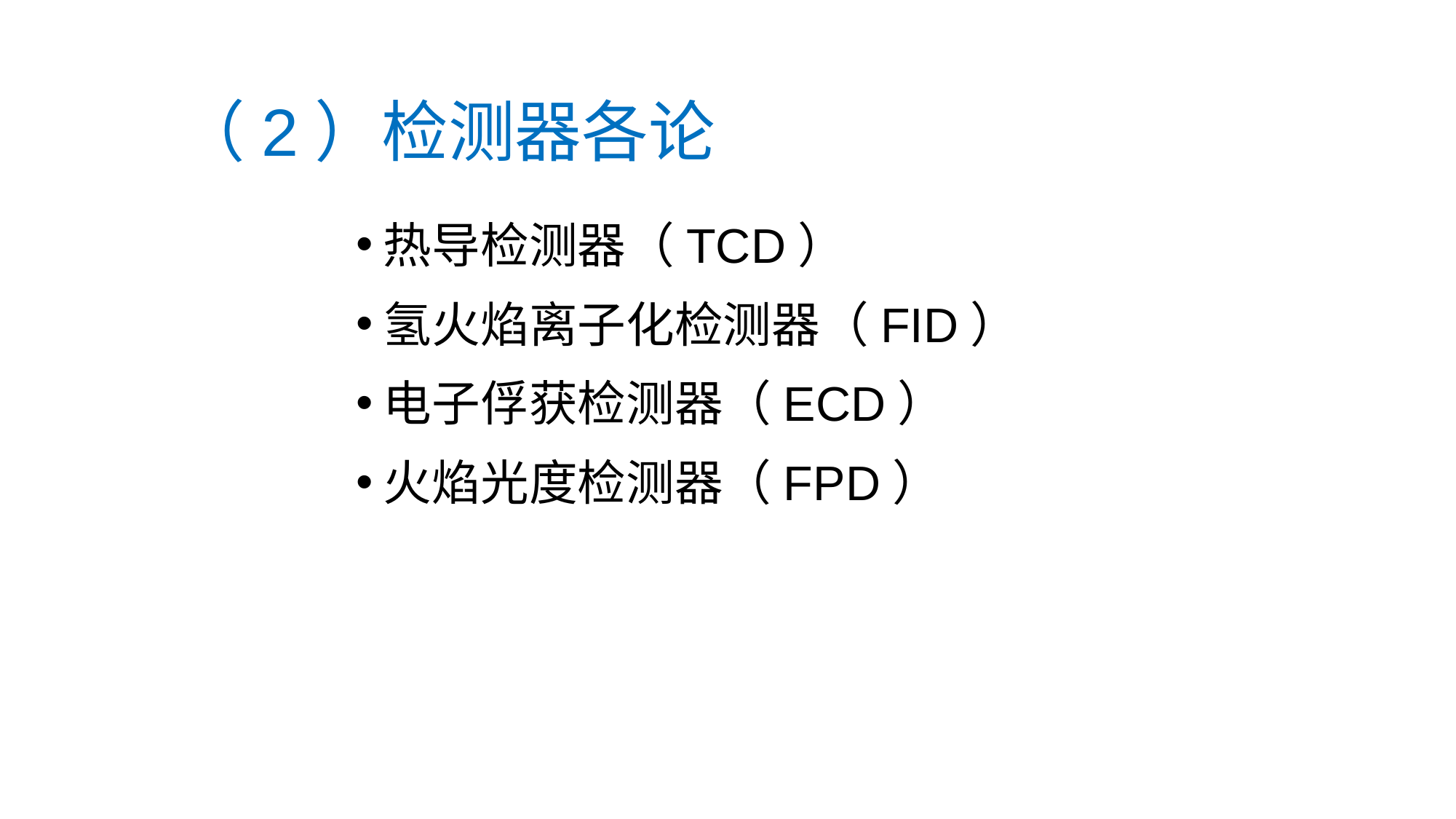

（2）检测器各论
热导检测器（TCD）
氢火焰离子化检测器（FID）
电子俘获检测器（ECD）
火焰光度检测器（FPD）